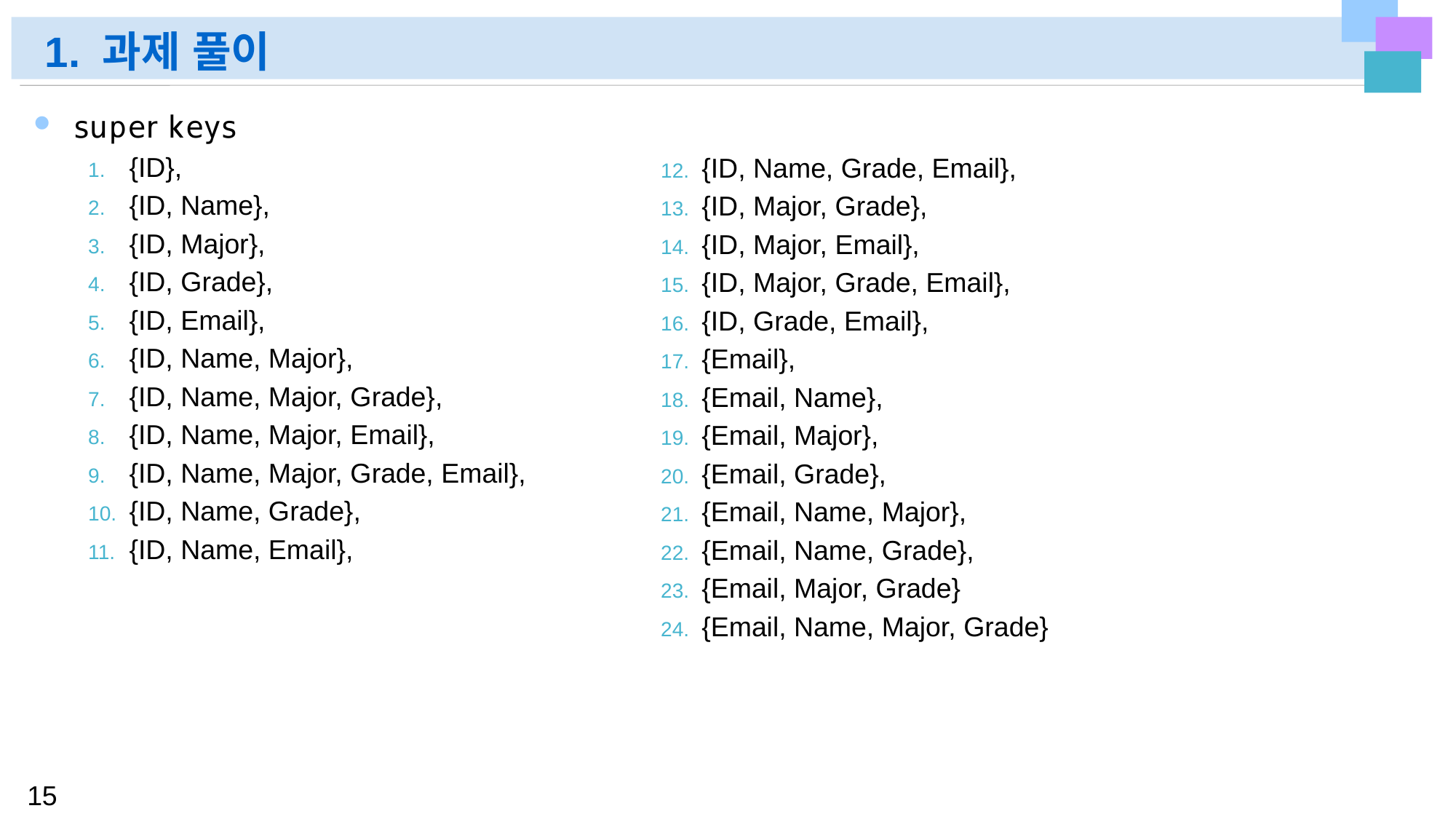

# 1. 과제 풀이
super keys
{ID},
{ID, Name},
{ID, Major},
{ID, Grade},
{ID, Email},
{ID, Name, Major},
{ID, Name, Major, Grade},
{ID, Name, Major, Email},
{ID, Name, Major, Grade, Email},
{ID, Name, Grade},
{ID, Name, Email},

{ID, Name, Grade, Email},
{ID, Major, Grade},
{ID, Major, Email},
{ID, Major, Grade, Email},
{ID, Grade, Email},
{Email},
{Email, Name},
{Email, Major},
{Email, Grade},
{Email, Name, Major},
{Email, Name, Grade},
{Email, Major, Grade}
{Email, Name, Major, Grade}